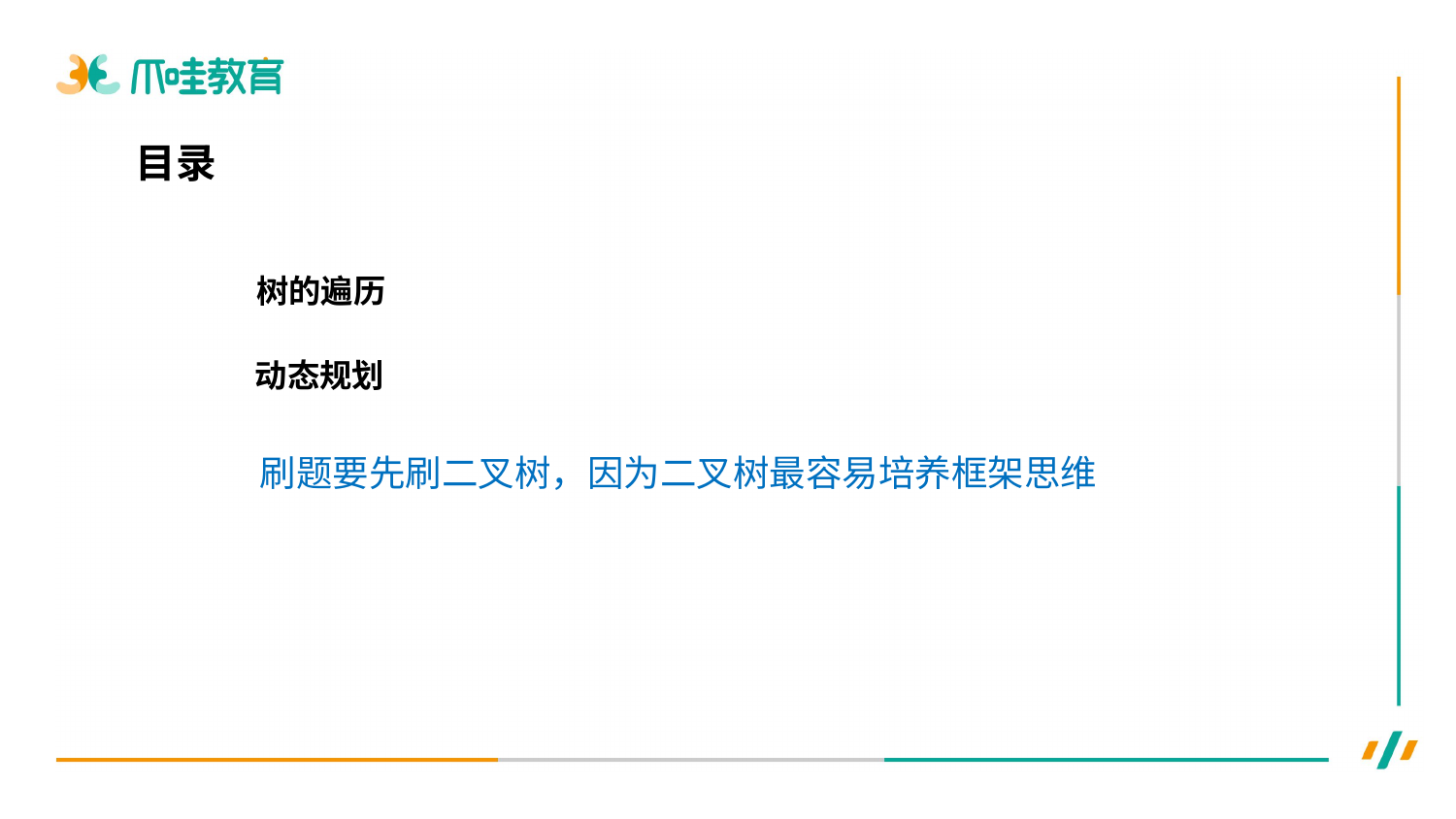

目录
树的遍历
动态规划
刷题要先刷二叉树，因为二叉树最容易培养框架思维